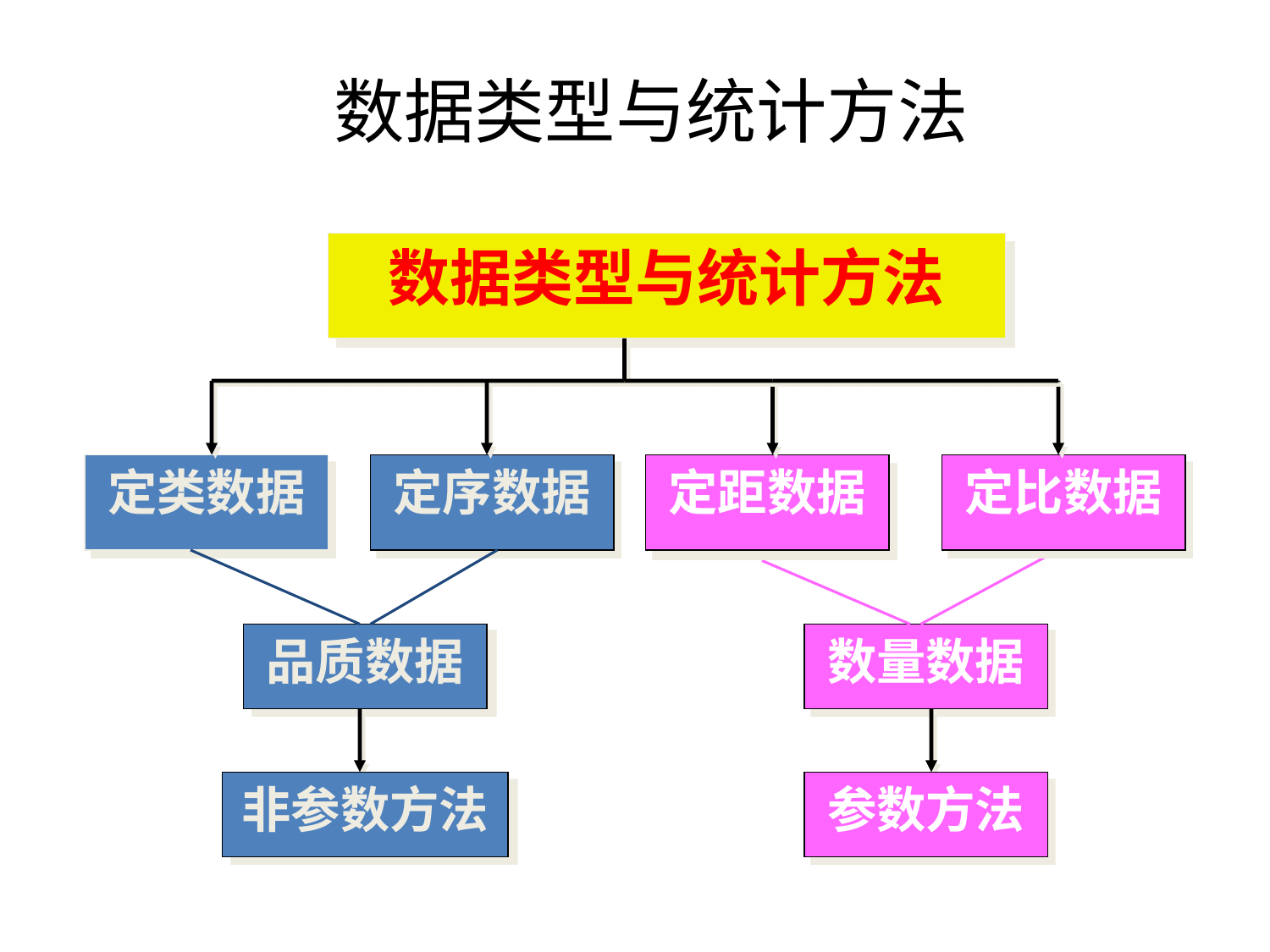

# 数据类型与统计方法
数据类型与统计方法

定类数据

定序数据

定距数据

定比数据

品质数据

数量数据

非参数方法

参数方法